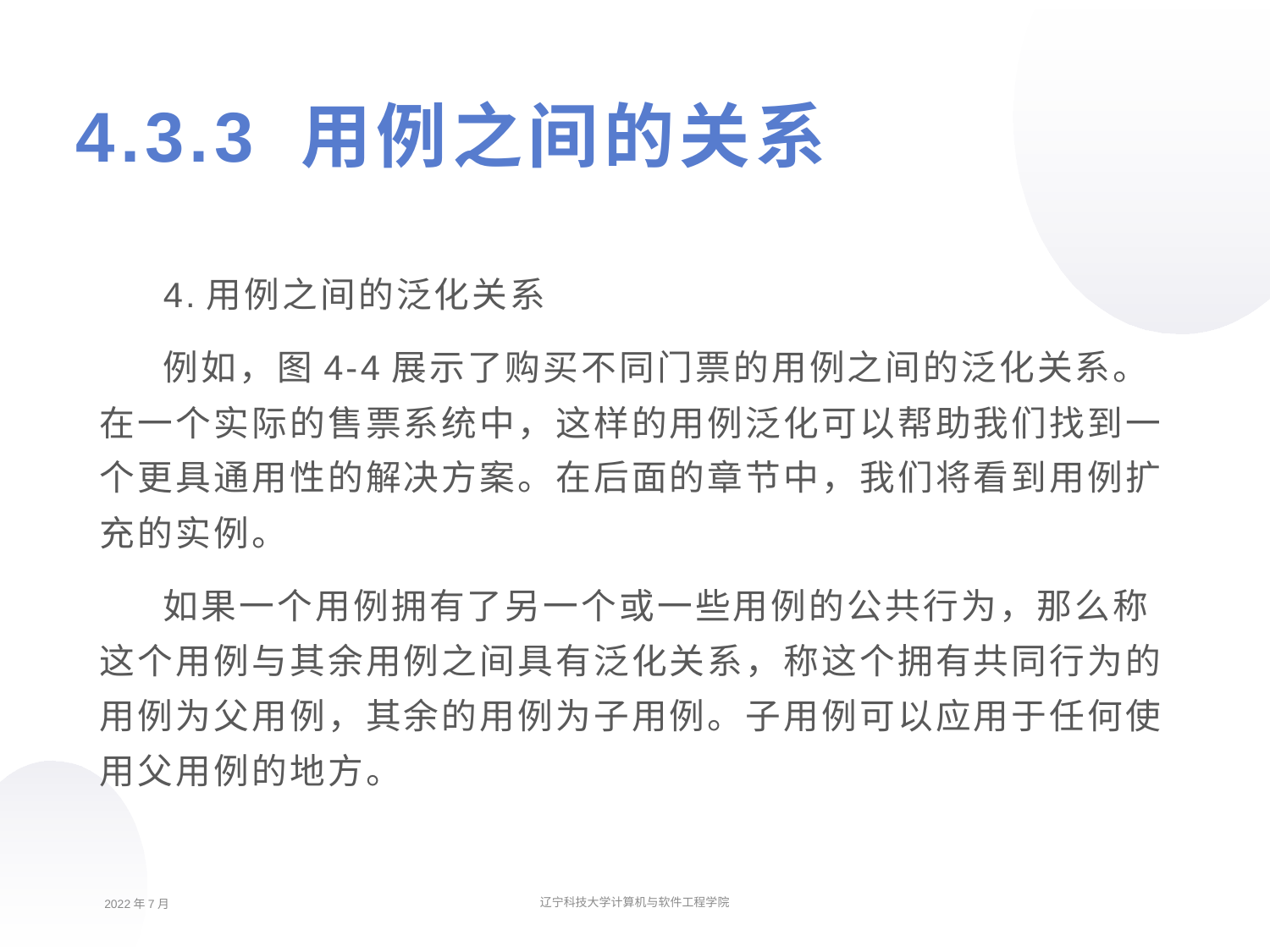

4.3.3 用例之间的关系
4.用例之间的泛化关系
例如，图4-4展示了购买不同门票的用例之间的泛化关系。在一个实际的售票系统中，这样的用例泛化可以帮助我们找到一个更具通用性的解决方案。在后面的章节中，我们将看到用例扩充的实例。
如果一个用例拥有了另一个或一些用例的公共行为，那么称这个用例与其余用例之间具有泛化关系，称这个拥有共同行为的用例为父用例，其余的用例为子用例。子用例可以应用于任何使用父用例的地方。

2022年7月
辽宁科技大学计算机与软件工程学院
42